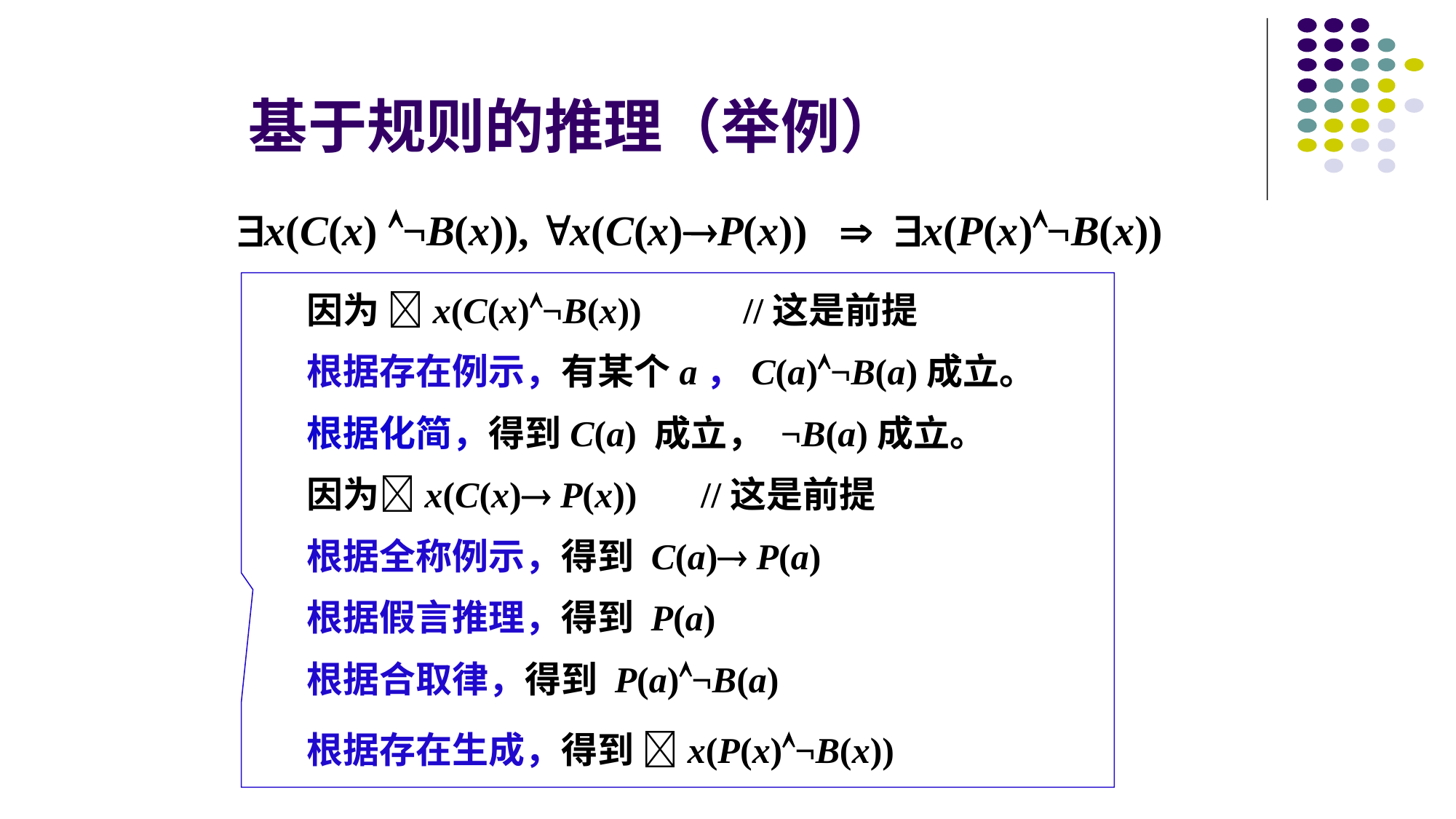

基于规则的推理（举例）
∃x(C(x) ∧¬B(x)), ∀x(C(x)→P(x))  ⇒  ∃x(P(x)∧¬B(x))

因为 ∃x(C(x)∧¬B(x)) 	//这是前提
根据存在例示，有某个a，C(a)∧¬B(a)成立。
根据化简，得到C(a) 成立， ¬B(a)成立。
因为∀x(C(x)→ P(x))       //这是前提
根据全称例示，得到 C(a)→ P(a)
根据假言推理，得到 P(a)
根据合取律，得到 P(a)∧¬B(a)
根据存在生成，得到 ∃x(P(x)∧¬B(x))